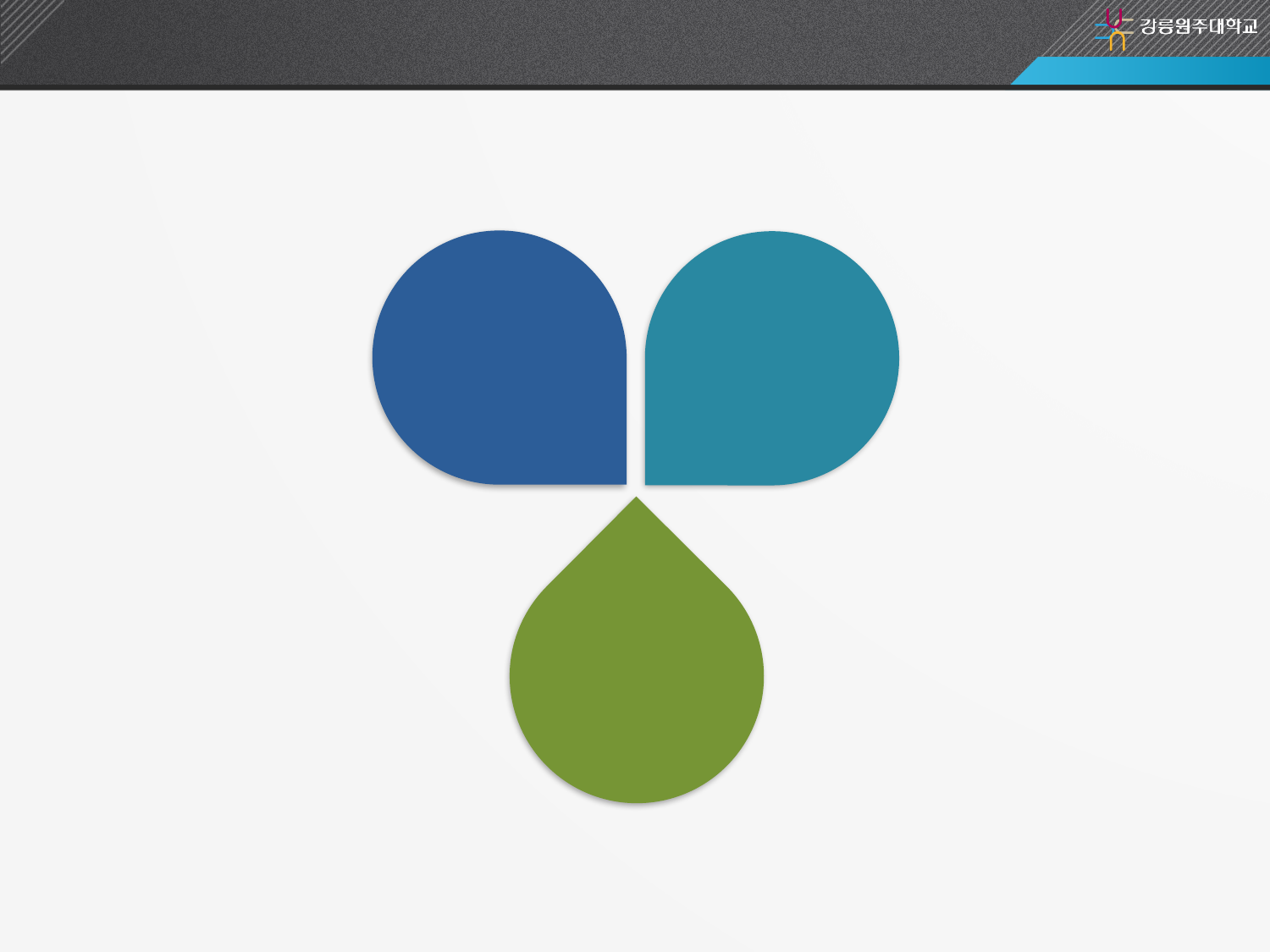

02. 수업 운영 방식

강의
50%
실험/실습
40%

발표
10%